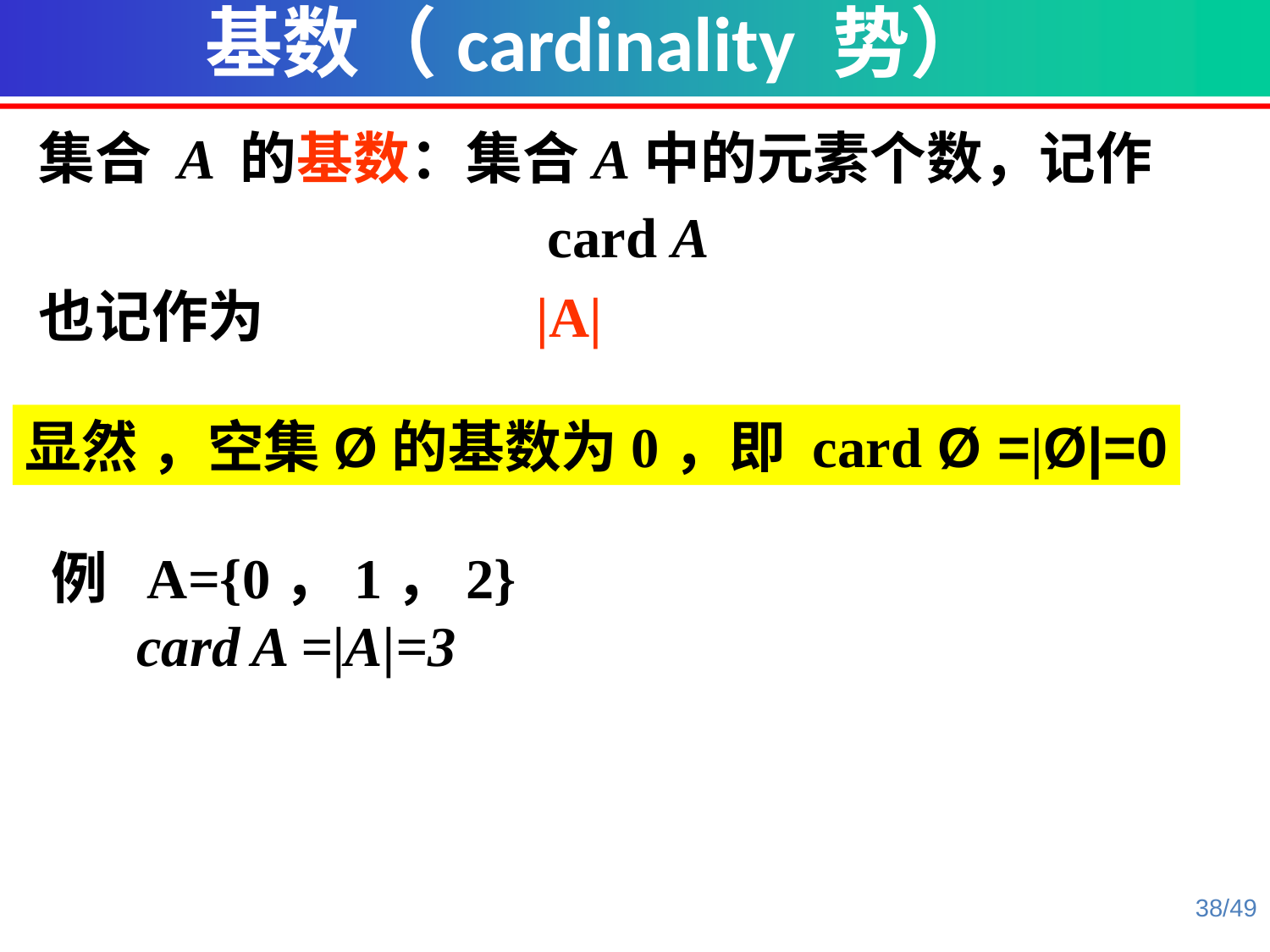

基数（cardinality 势）
集合 A 的基数：集合A中的元素个数，记作
 card A
也记作为                    |A|
显然 ，空集Ø的基数为0，即 card Ø =|Ø|=0
例  A={0，1，2}
      card A =|A|=3
38/49